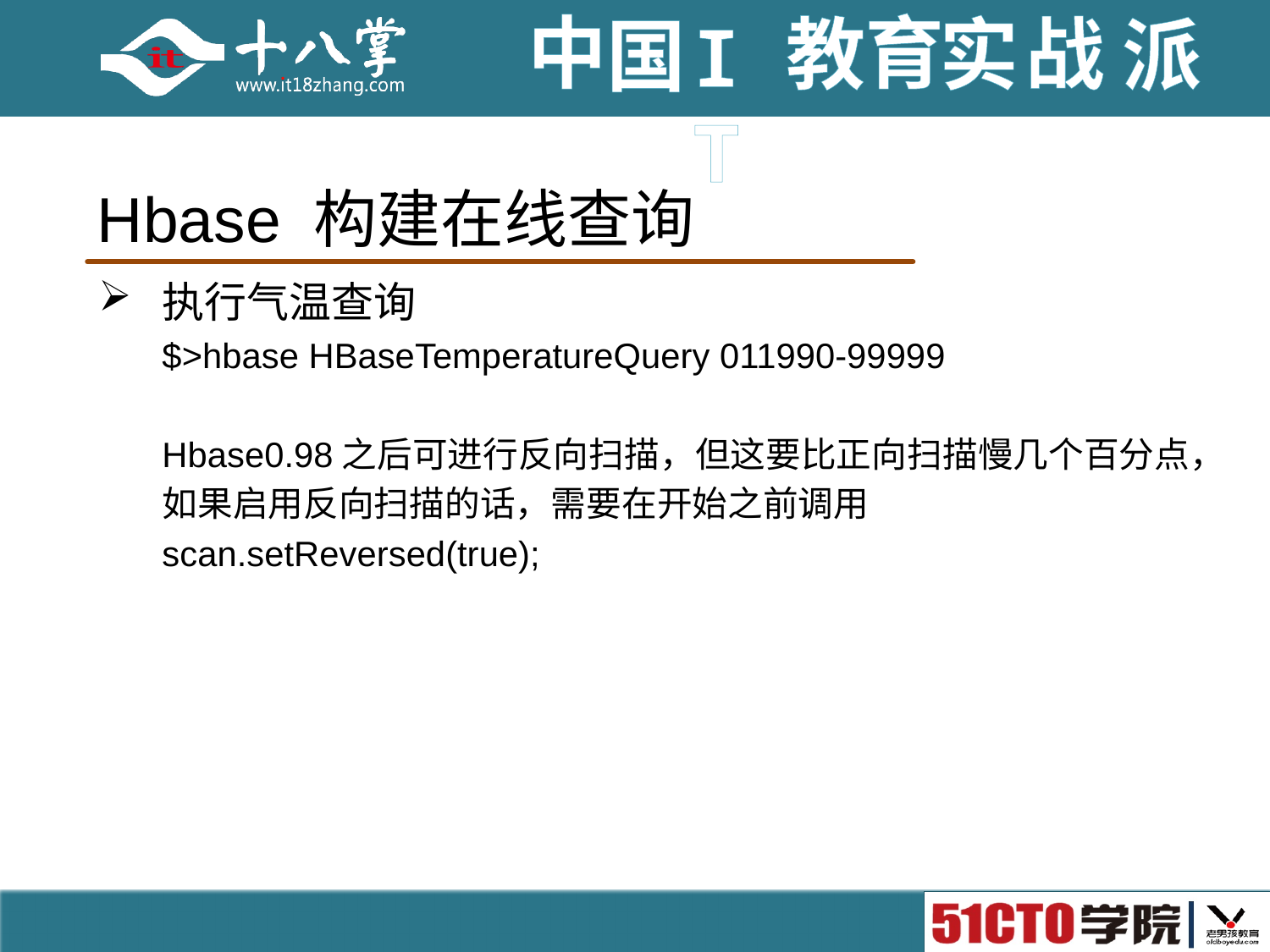

# Hbase 构建在线查询
执行气温查询
$>hbase HBaseTemperatureQuery 011990-99999

Hbase0.98之后可进行反向扫描，但这要比正向扫描慢几个百分点，
如果启用反向扫描的话，需要在开始之前调用
scan.setReversed(true);